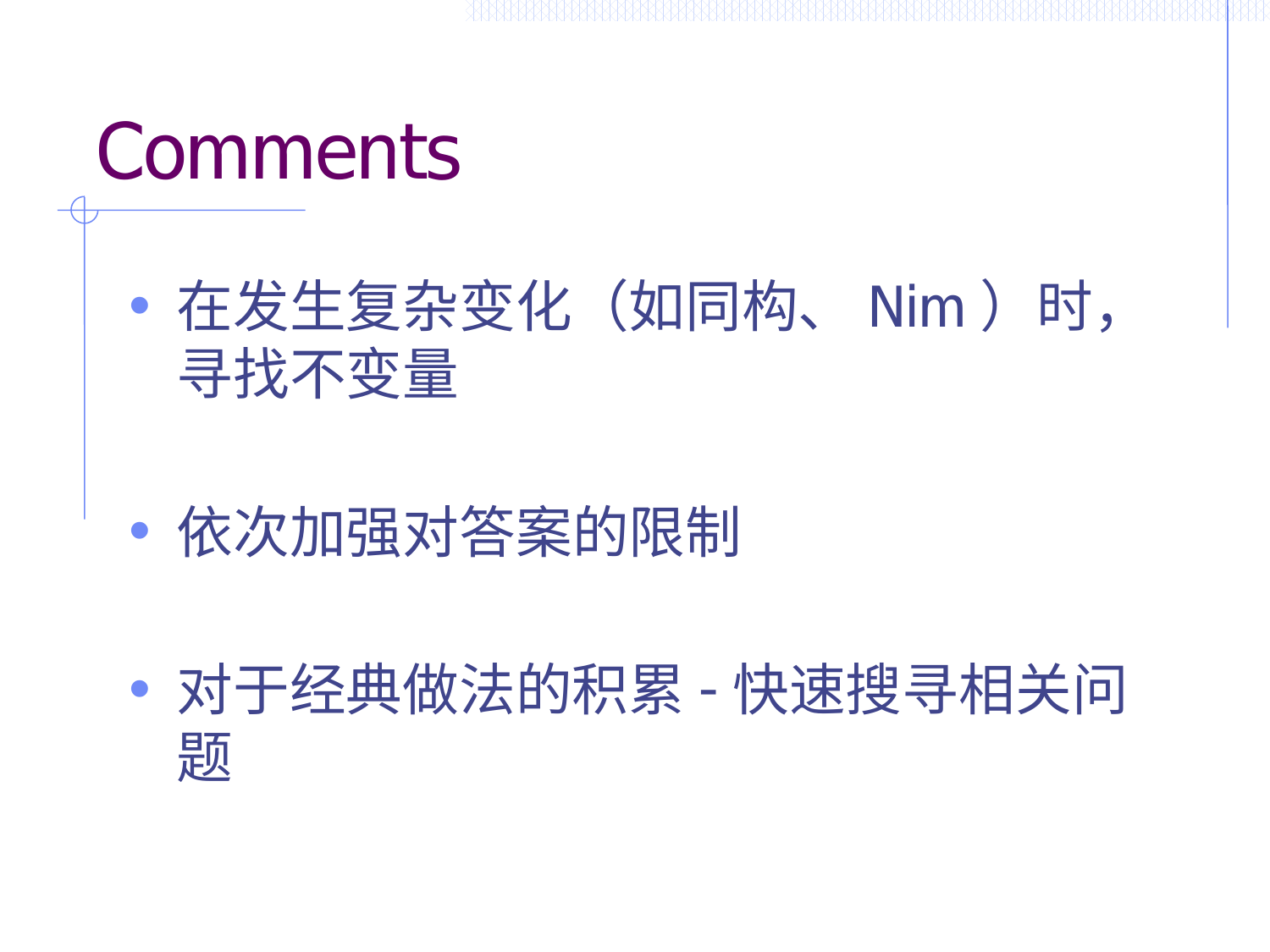

# Comments
在发生复杂变化（如同构、Nim）时，寻找不变量

依次加强对答案的限制

对于经典做法的积累-快速搜寻相关问题